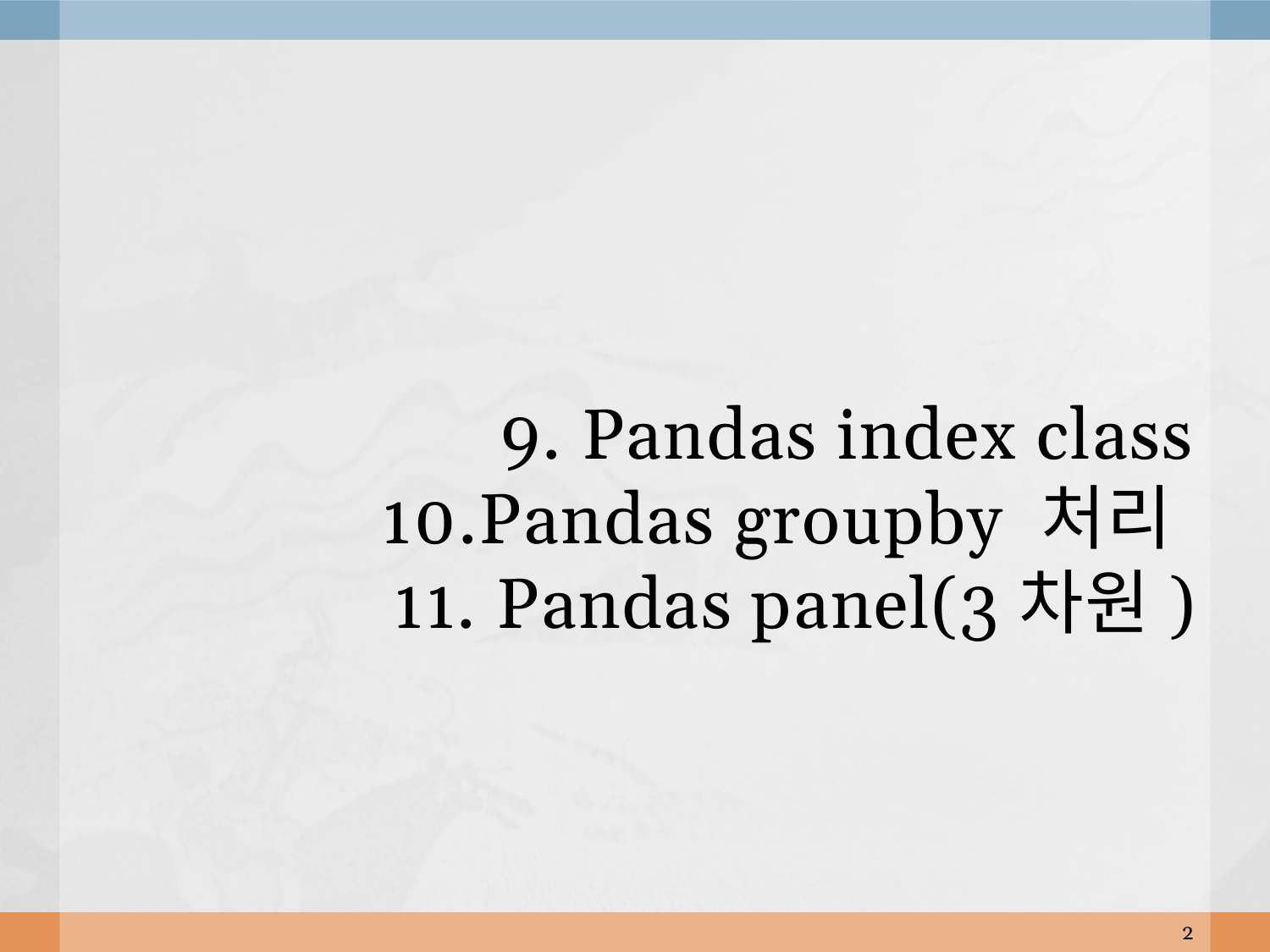

# 9. Pandas index class 10.Pandas groupby 처리 11. Pandas panel(3차원)
2